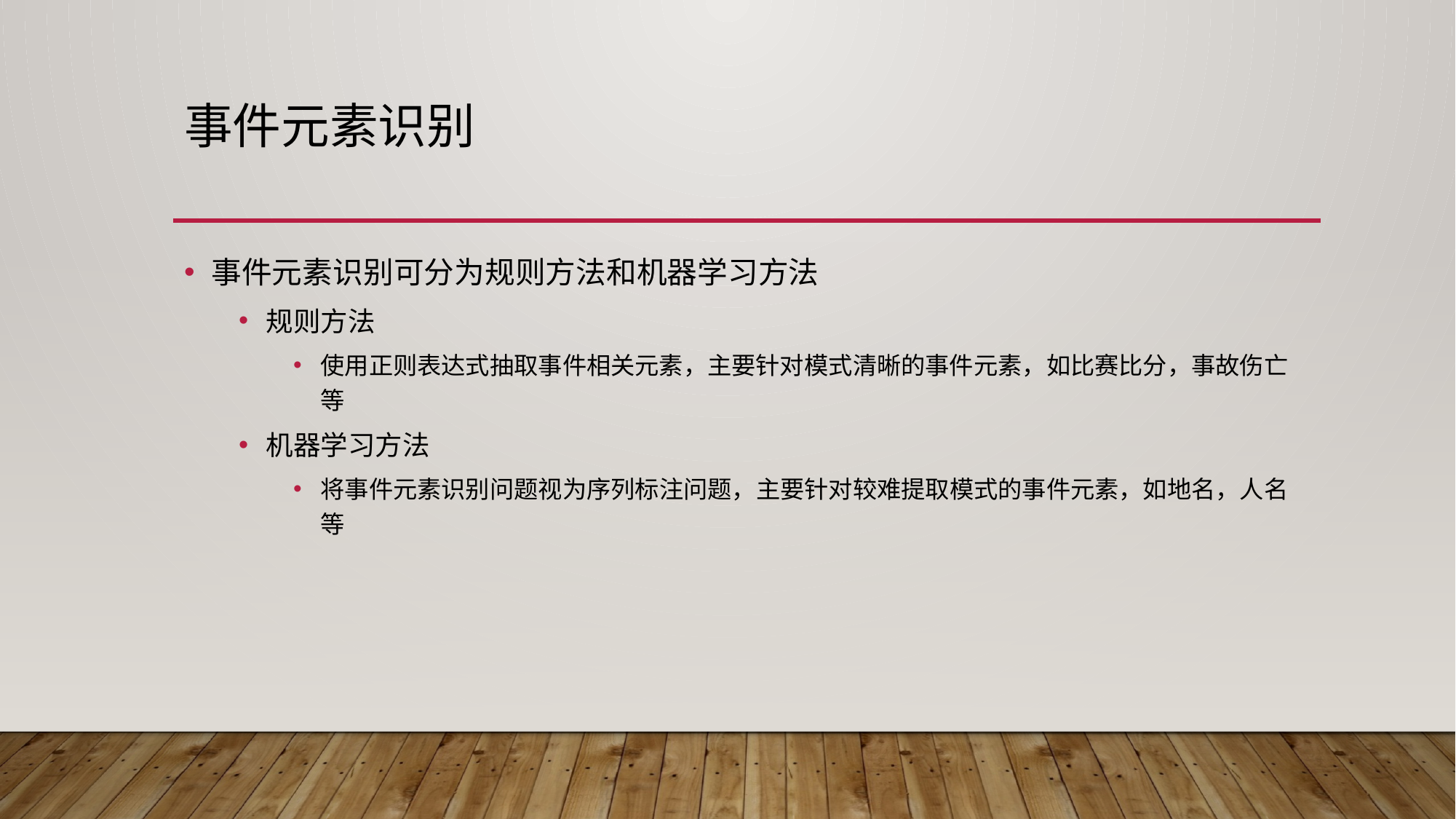

# 事件元素识别
事件元素识别可分为规则方法和机器学习方法
规则方法
使用正则表达式抽取事件相关元素，主要针对模式清晰的事件元素，如比赛比分，事故伤亡等
机器学习方法
将事件元素识别问题视为序列标注问题，主要针对较难提取模式的事件元素，如地名，人名等